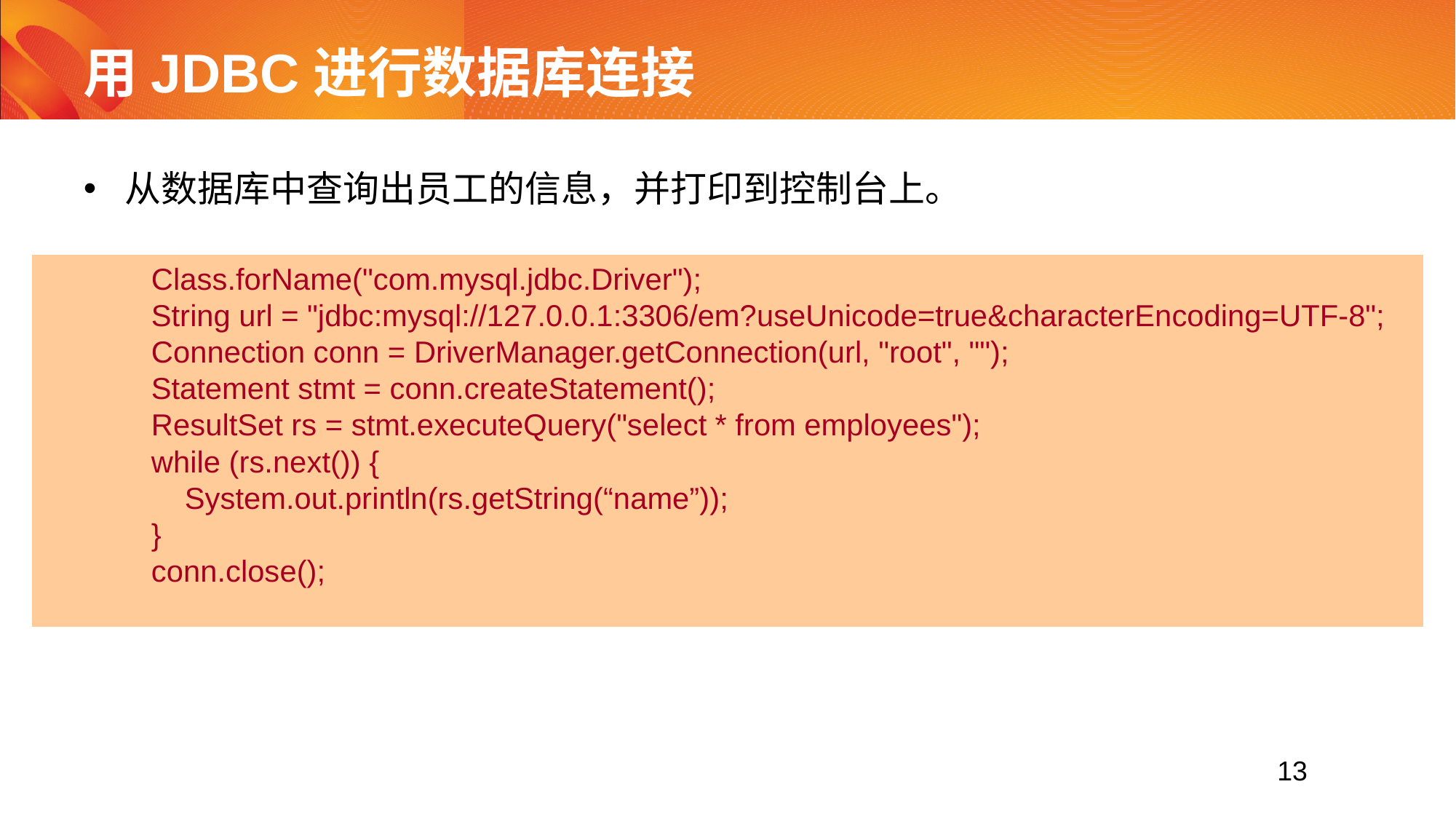

# 用JDBC进行数据库连接
从数据库中查询出员工的信息，并打印到控制台上。

Class.forName("com.mysql.jdbc.Driver");
String url = "jdbc:mysql://127.0.0.1:3306/em?useUnicode=true&characterEncoding=UTF-8";
Connection conn = DriverManager.getConnection(url, "root", "");
Statement stmt = conn.createStatement();
ResultSet rs = stmt.executeQuery("select * from employees");
while (rs.next()) {
    System.out.println(rs.getString(“name”));
}
conn.close();